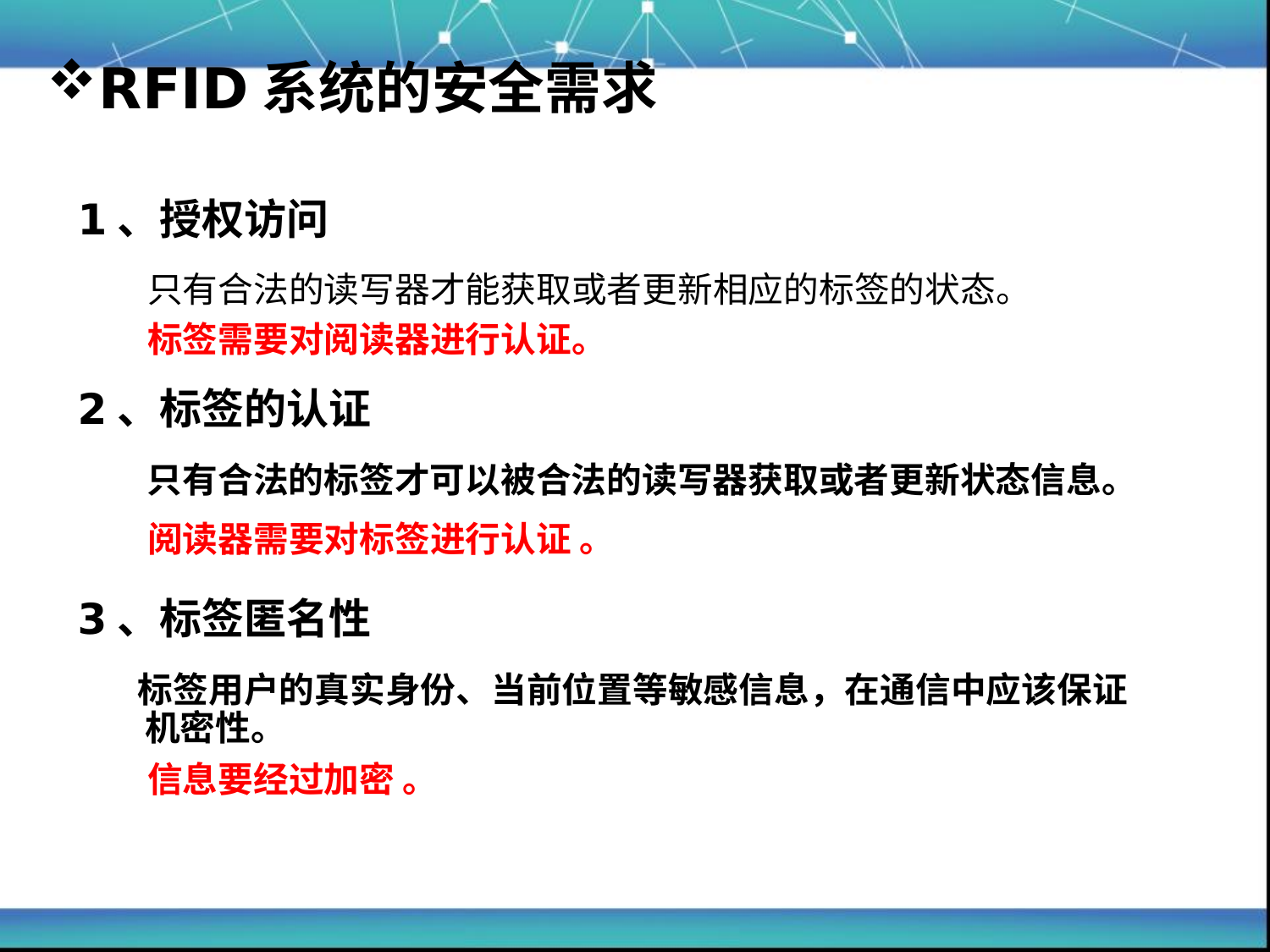

RFID系统的安全需求
1、授权访问
只有合法的读写器才能获取或者更新相应的标签的状态。
标签需要对阅读器进行认证。
2、标签的认证
只有合法的标签才可以被合法的读写器获取或者更新状态信息。
阅读器需要对标签进行认证 。
3、标签匿名性
    标签用户的真实身份、当前位置等敏感信息，在通信中应该保证机密性。
信息要经过加密 。